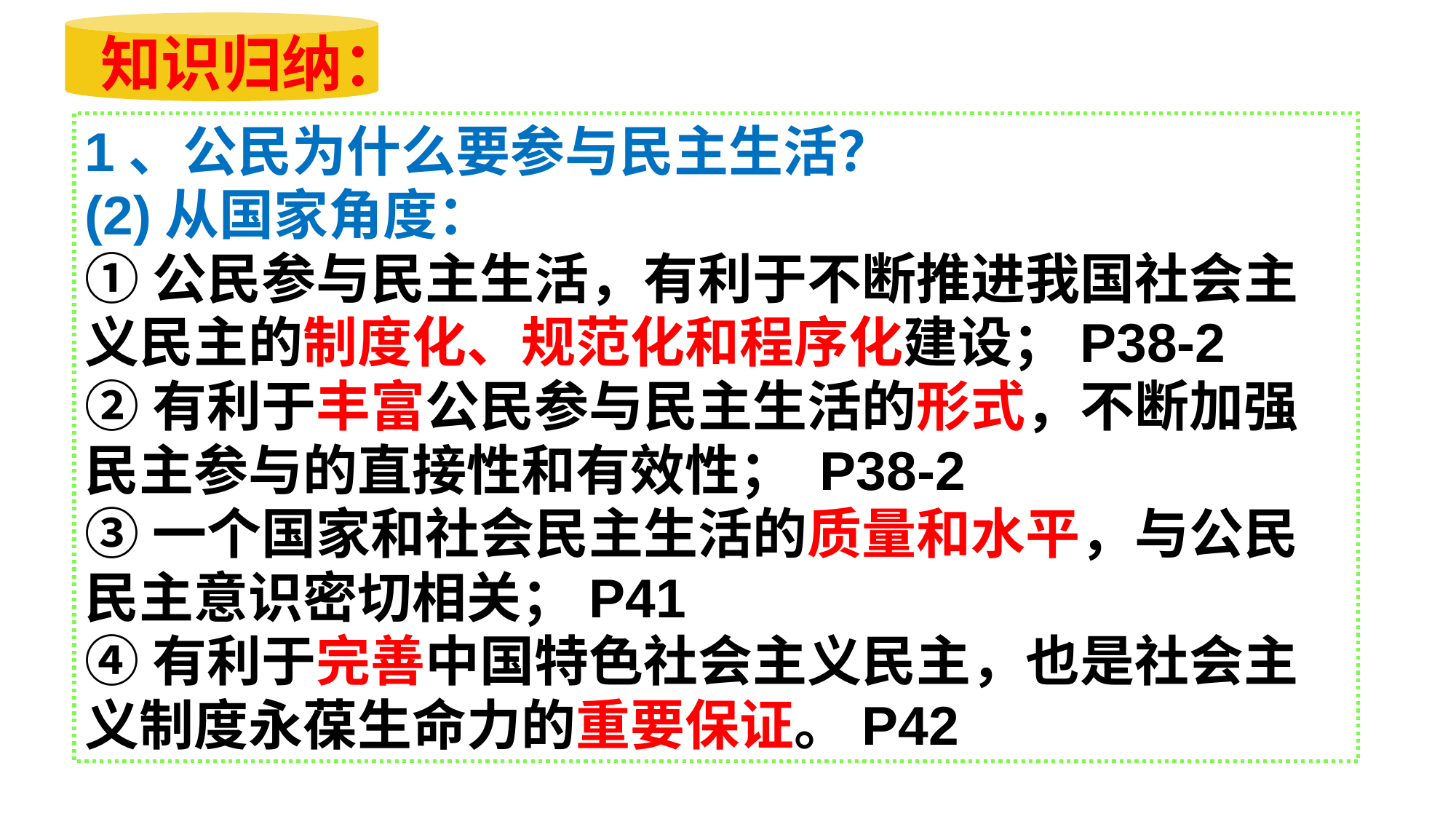

知识归纳：
1、公民为什么要参与民主生活？
(2)从国家角度：
①公民参与民主生活，有利于不断推进我国社会主义民主的制度化、规范化和程序化建设；P38-2
②有利于丰富公民参与民主生活的形式，不断加强民主参与的直接性和有效性； P38-2
③一个国家和社会民主生活的质量和水平，与公民民主意识密切相关；P41
④有利于完善中国特色社会主义民主，也是社会主义制度永葆生命力的重要保证。P42